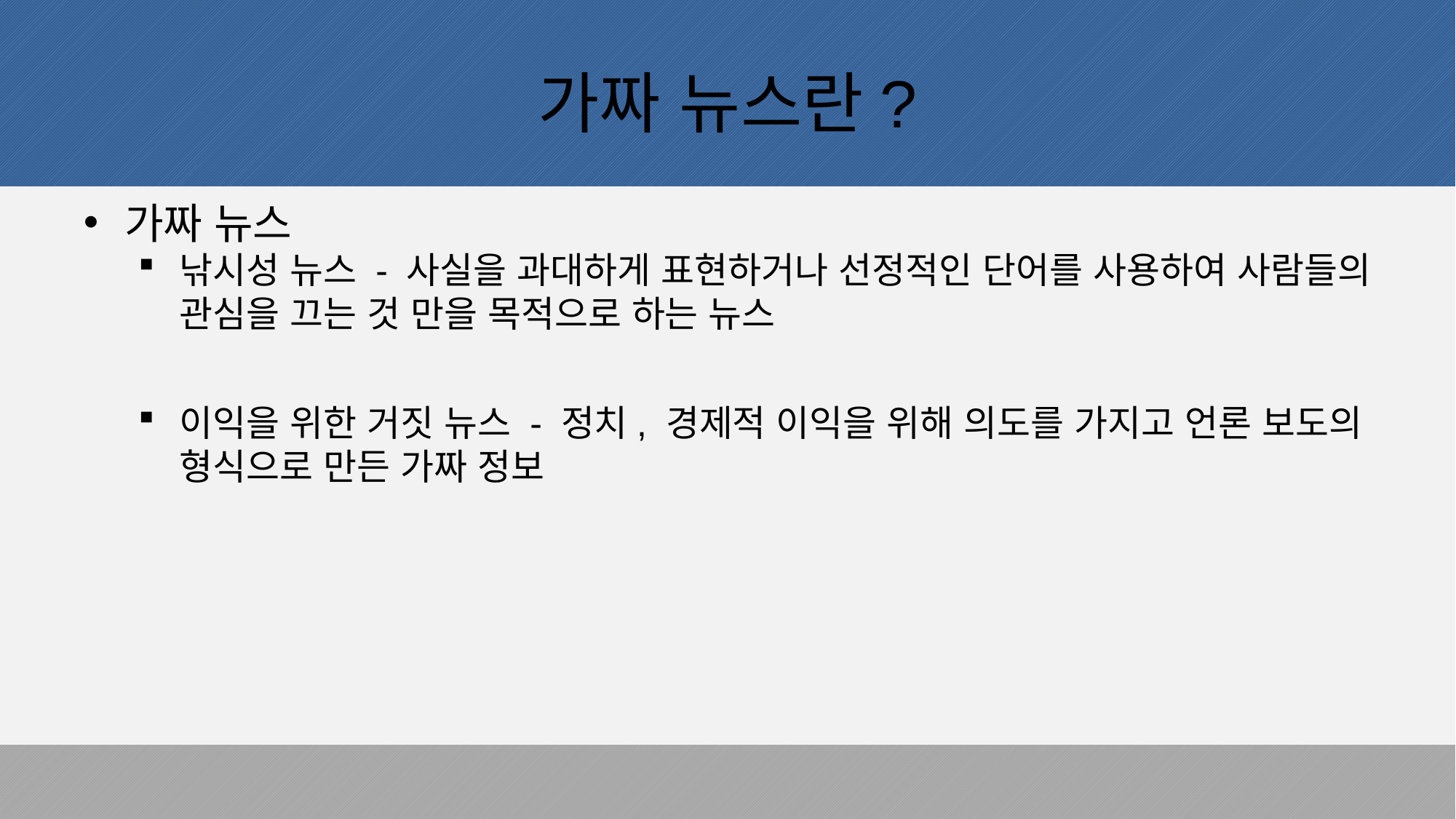

# 가짜 뉴스란?
가짜 뉴스
낚시성 뉴스 - 사실을 과대하게 표현하거나 선정적인 단어를 사용하여 사람들의 관심을 끄는 것 만을 목적으로 하는 뉴스

이익을 위한 거짓 뉴스 - 정치, 경제적 이익을 위해 의도를 가지고 언론 보도의 형식으로 만든 가짜 정보